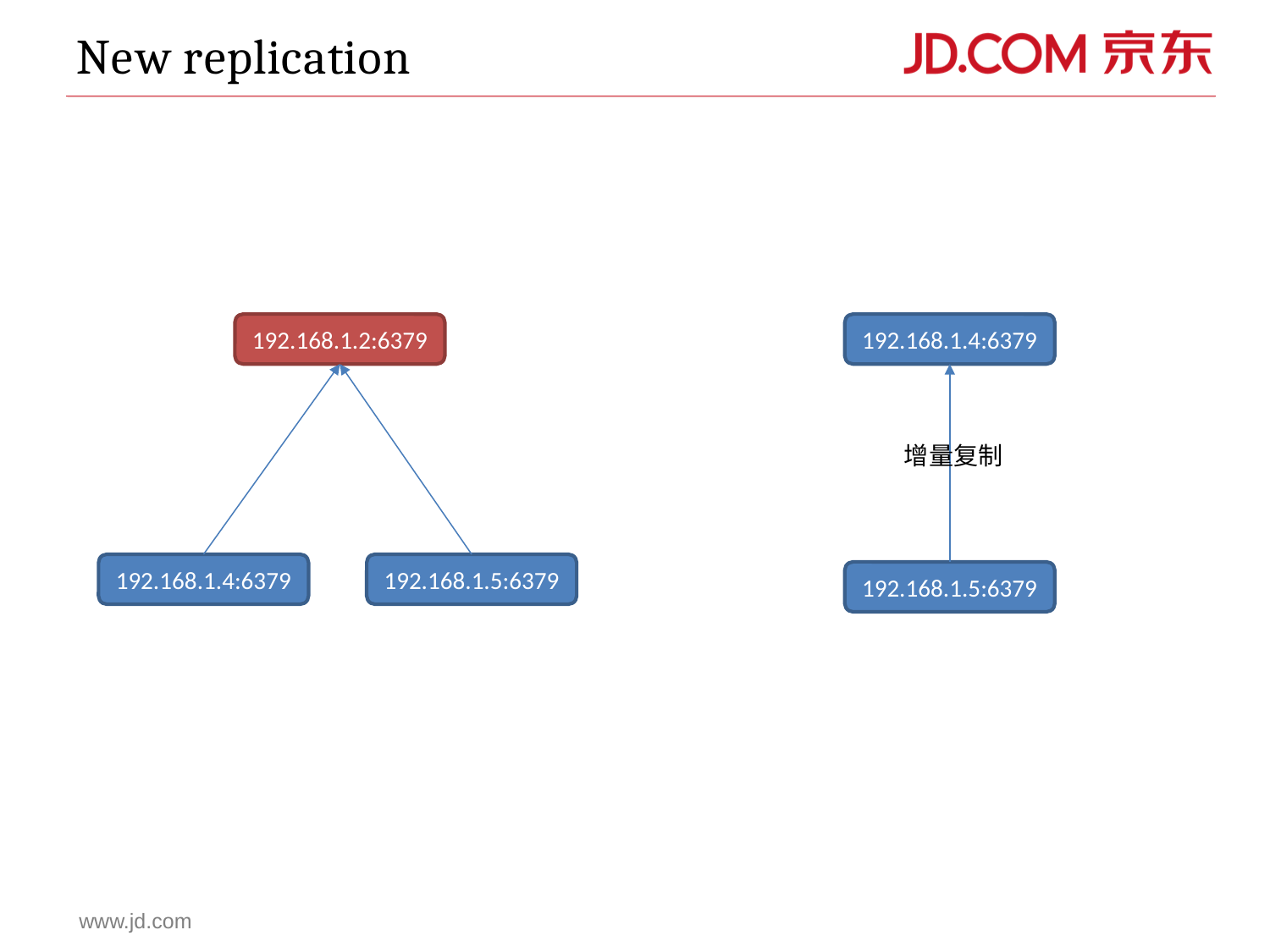

# New replication
192.168.1.2:6379
192.168.1.4:6379
增量复制
192.168.1.5:6379
192.168.1.4:6379
192.168.1.5:6379